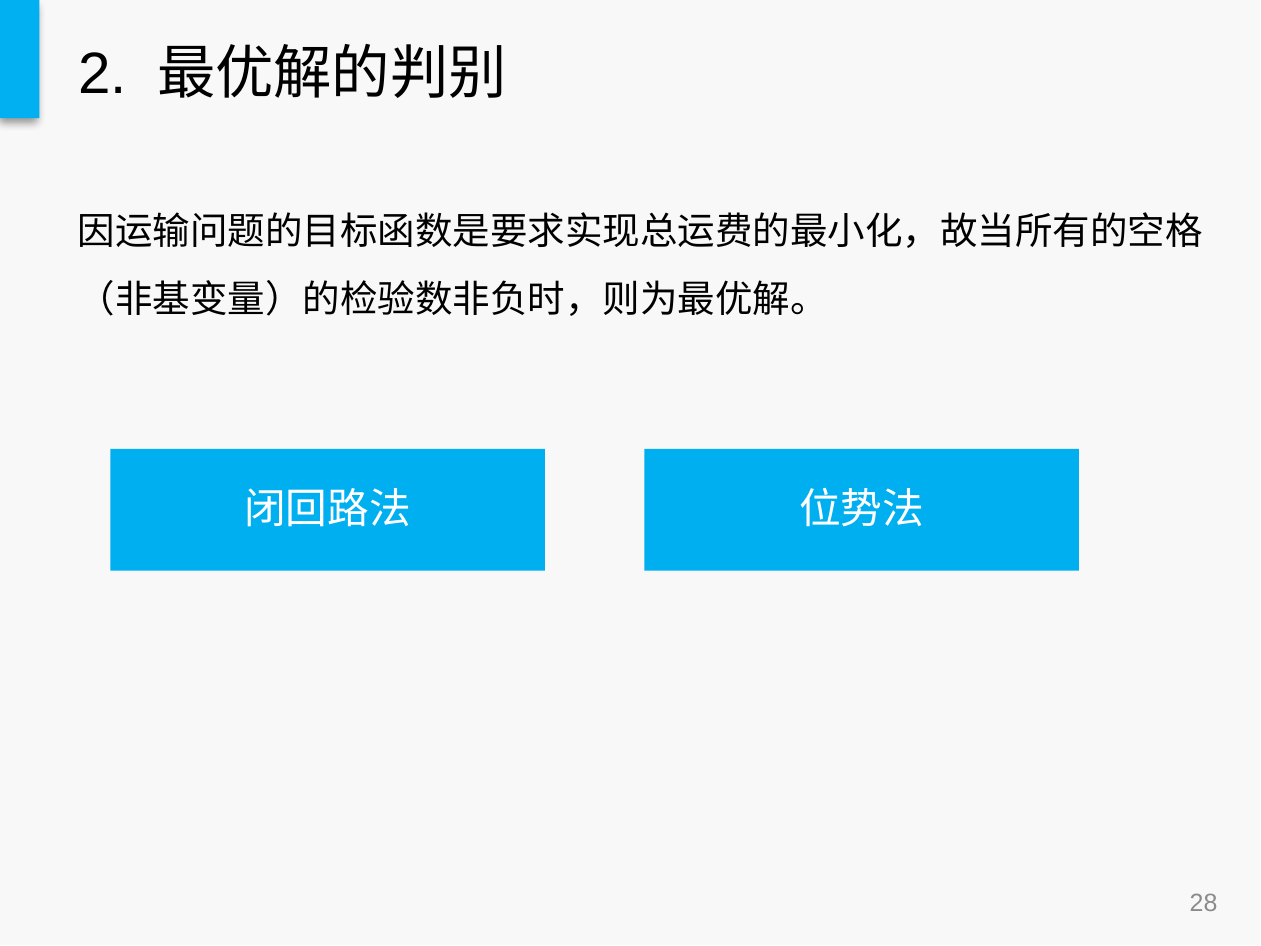

# 2. 最优解的判别
因运输问题的目标函数是要求实现总运费的最小化，故当所有的空格（非基变量）的检验数非负时，则为最优解。
闭回路法
位势法
28